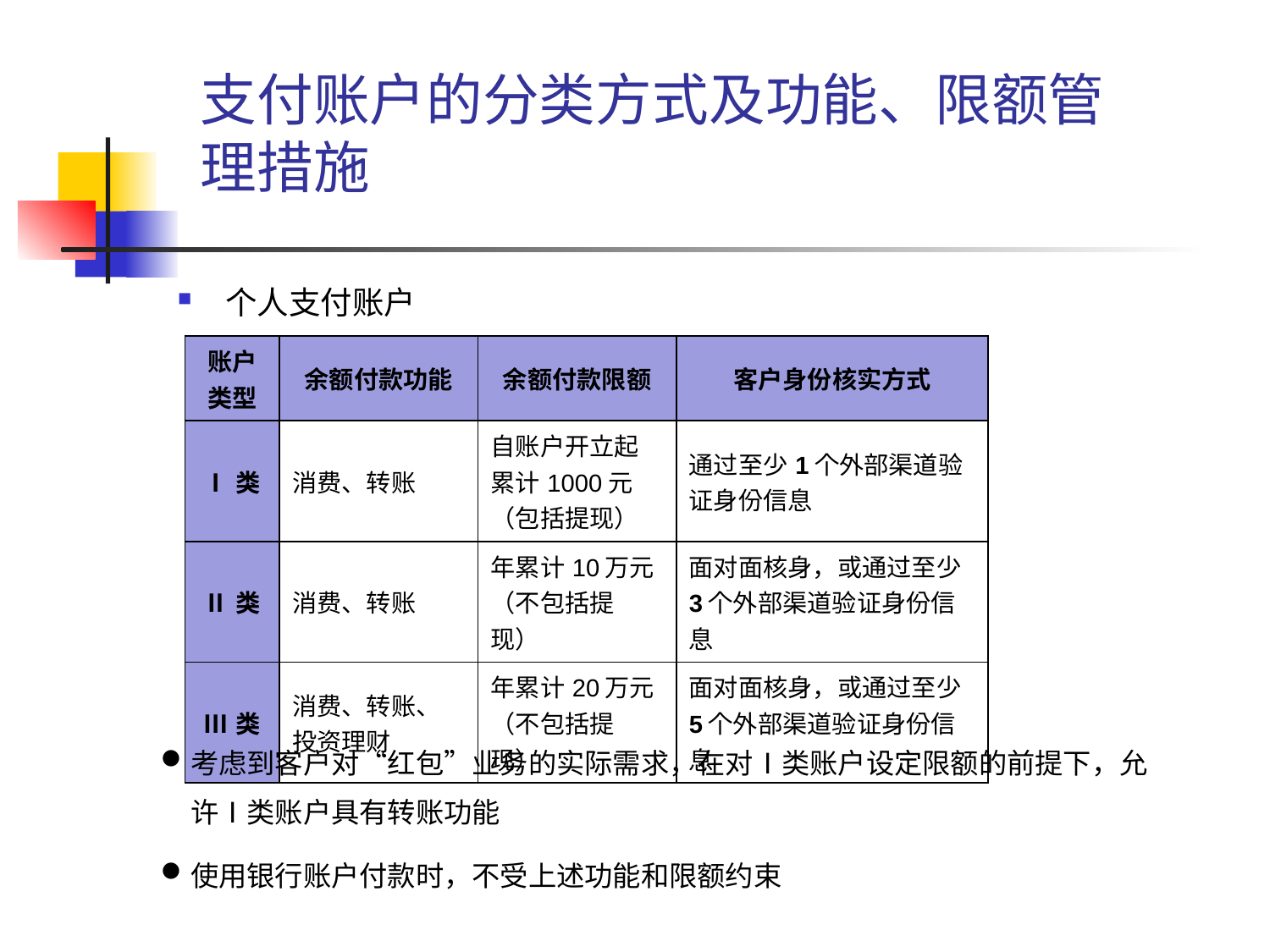

# 支付账户的分类方式及功能、限额管理措施
个人支付账户

| 账户类型 | 余额付款功能 | 余额付款限额 | 客户身份核实方式 |
| --- | --- | --- | --- |
| Ⅰ类 | 消费、转账 | 自账户开立起累计1000元 （包括提现） | 通过至少1个外部渠道验证身份信息 |
| Ⅱ类 | 消费、转账 | 年累计10万元 （不包括提现） | 面对面核身，或通过至少3个外部渠道验证身份信息 |
| Ⅲ类 | 消费、转账、 投资理财 | 年累计20万元 （不包括提现） | 面对面核身，或通过至少5个外部渠道验证身份信息 |
考虑到客户对“红包”业务的实际需求，在对Ⅰ类账户设定限额的前提下，允许Ⅰ类账户具有转账功能
使用银行账户付款时，不受上述功能和限额约束